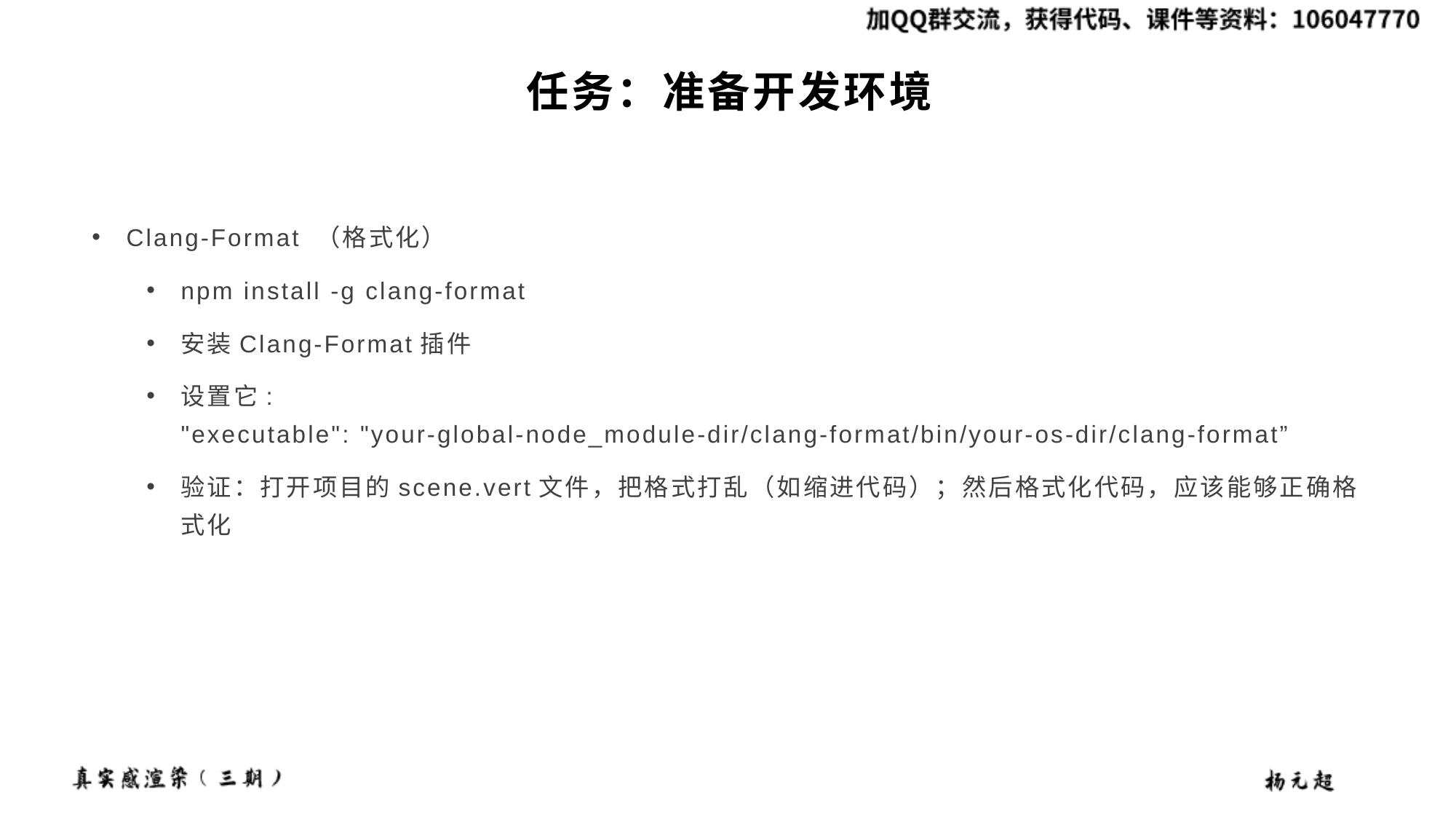

# 任务：准备开发环境
Clang-Format （格式化）
npm install -g clang-format
安装Clang-Format插件
设置它:
"executable": "your-global-node_module-dir/clang-format/bin/your-os-dir/clang-format”
验证：打开项目的scene.vert文件，把格式打乱（如缩进代码）；然后格式化代码，应该能够正确格式化